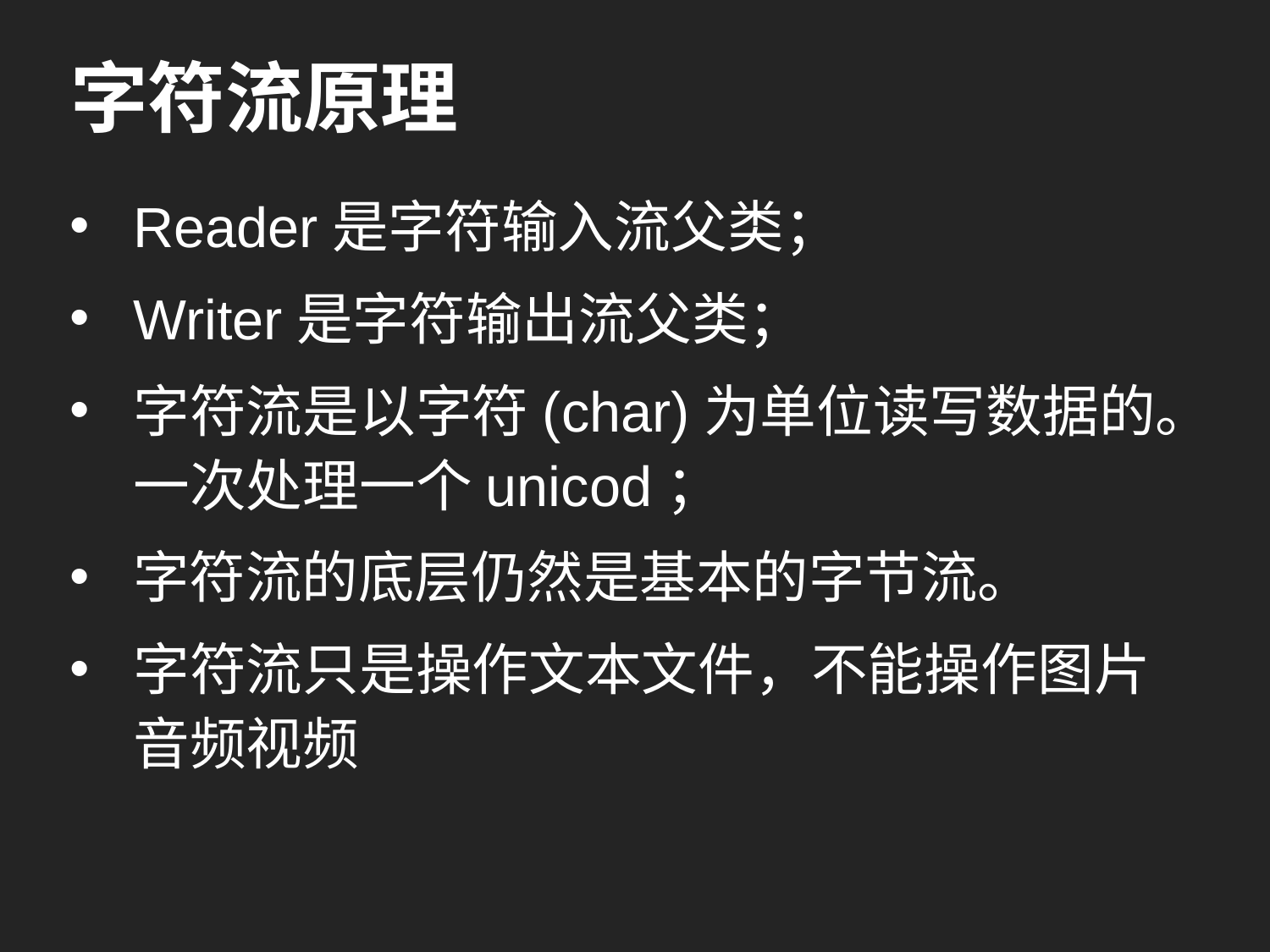

# 字符流原理
Reader是字符输入流父类；
Writer是字符输出流父类；
字符流是以字符(char)为单位读写数据的。一次处理一个unicod；
字符流的底层仍然是基本的字节流。
字符流只是操作文本文件，不能操作图片音频视频